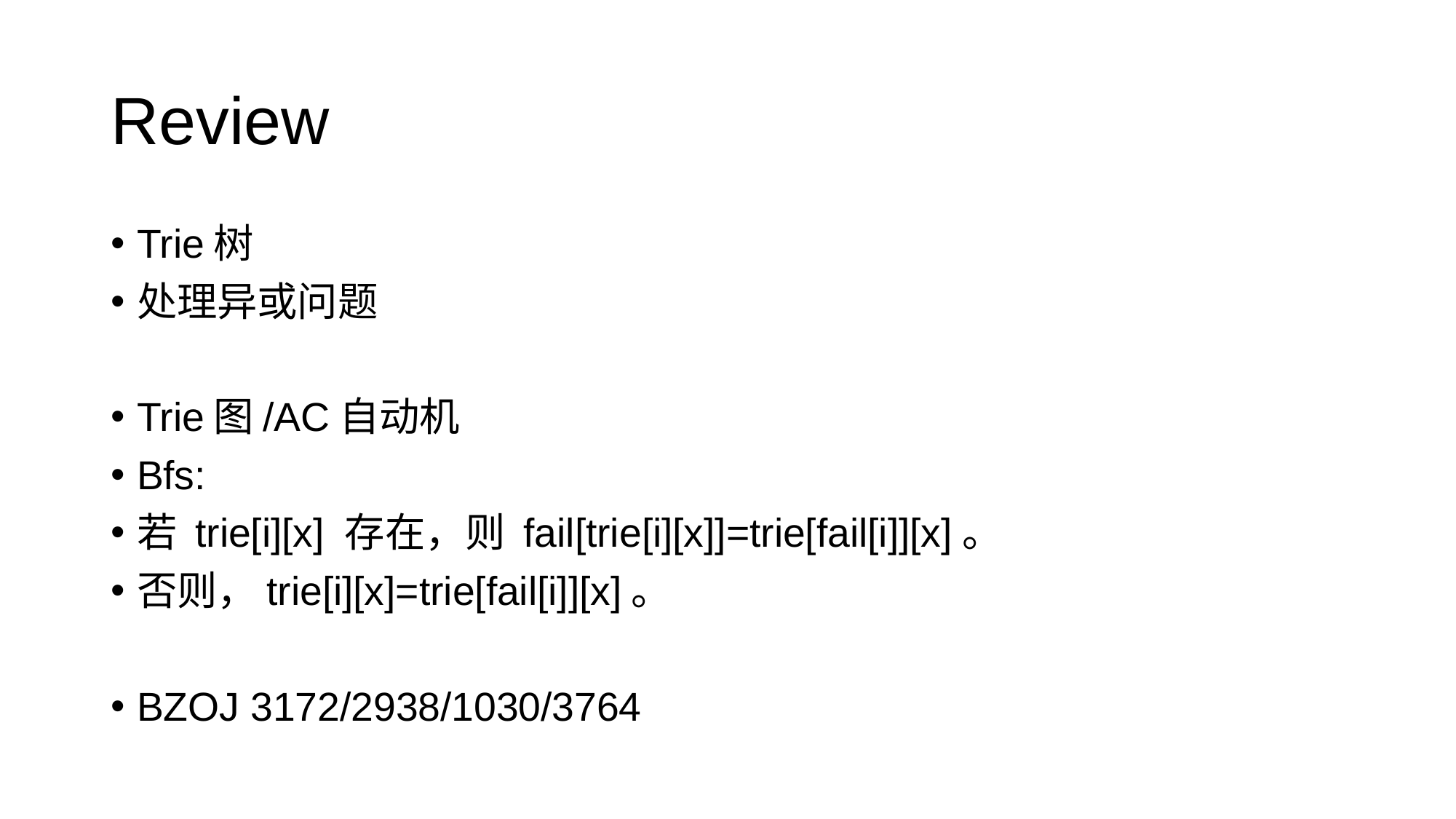

# Review
Trie树
处理异或问题

Trie图/AC自动机
Bfs:
若 trie[i][x] 存在，则 fail[trie[i][x]]=trie[fail[i]][x]。
否则，trie[i][x]=trie[fail[i]][x]。

BZOJ 3172/2938/1030/3764